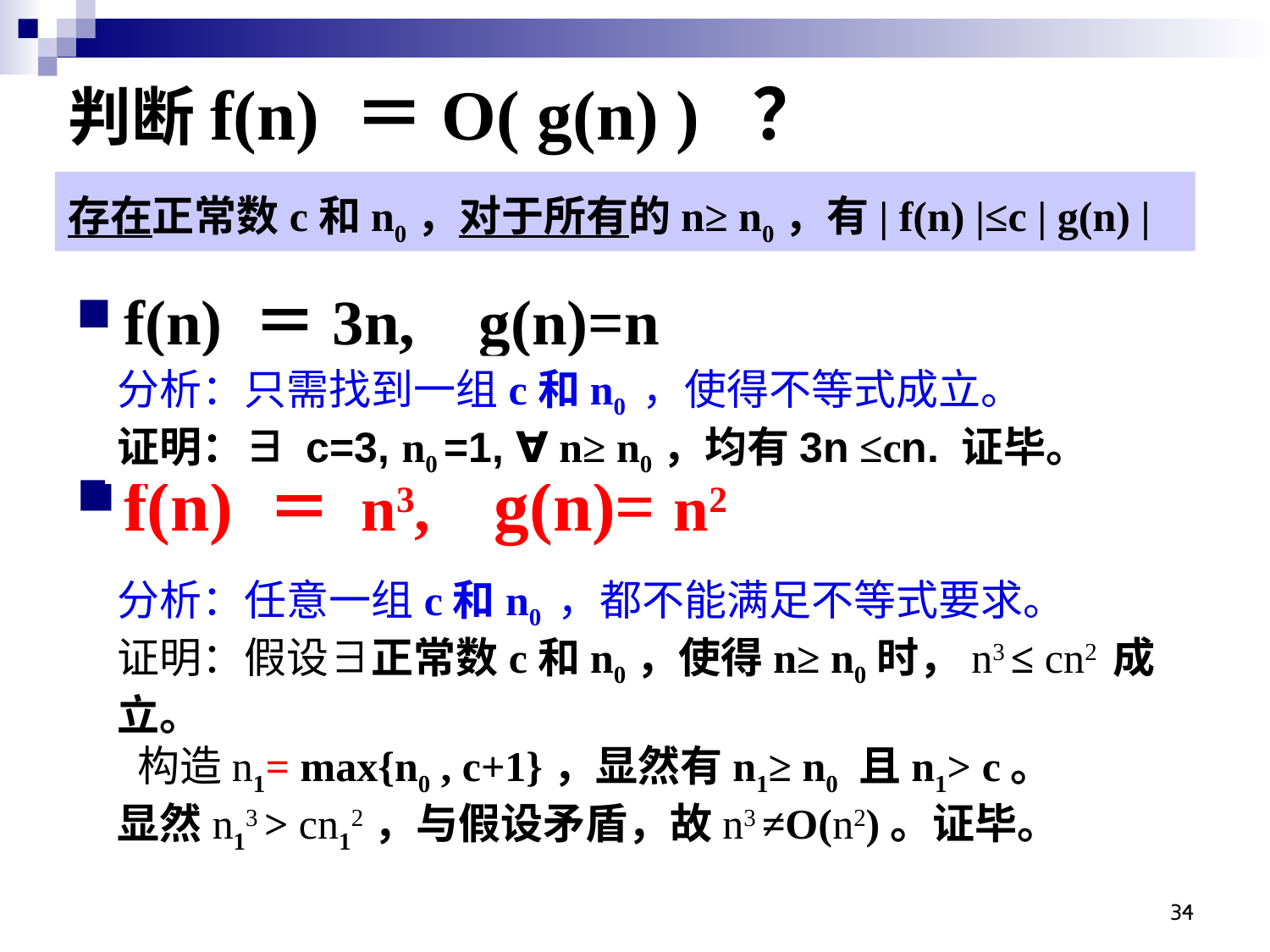

# 判断f(n) ＝O( g(n) )  ？
存在正常数c和n0，对于所有的n≥ n0，有| f(n) |≤c | g(n) |
f(n) ＝3n,    g(n)=n

f(n) ＝ n3,    g(n)= n2

分析：只需找到一组c和n0 ，使得不等式成立。
证明：∃ c=3, n0 =1, ∀ n≥ n0，均有3n ≤cn. 证毕。
分析：任意一组c和n0 ，都不能满足不等式要求。
证明：假设∃正常数c和n0，使得n≥ n0时，n3 ≤ cn2 成立。
 构造n1= max{n0 , c+1}，显然有n1≥ n0 且n1> c。
显然n13 > cn12，与假设矛盾，故n3 ≠O(n2)。证毕。
34